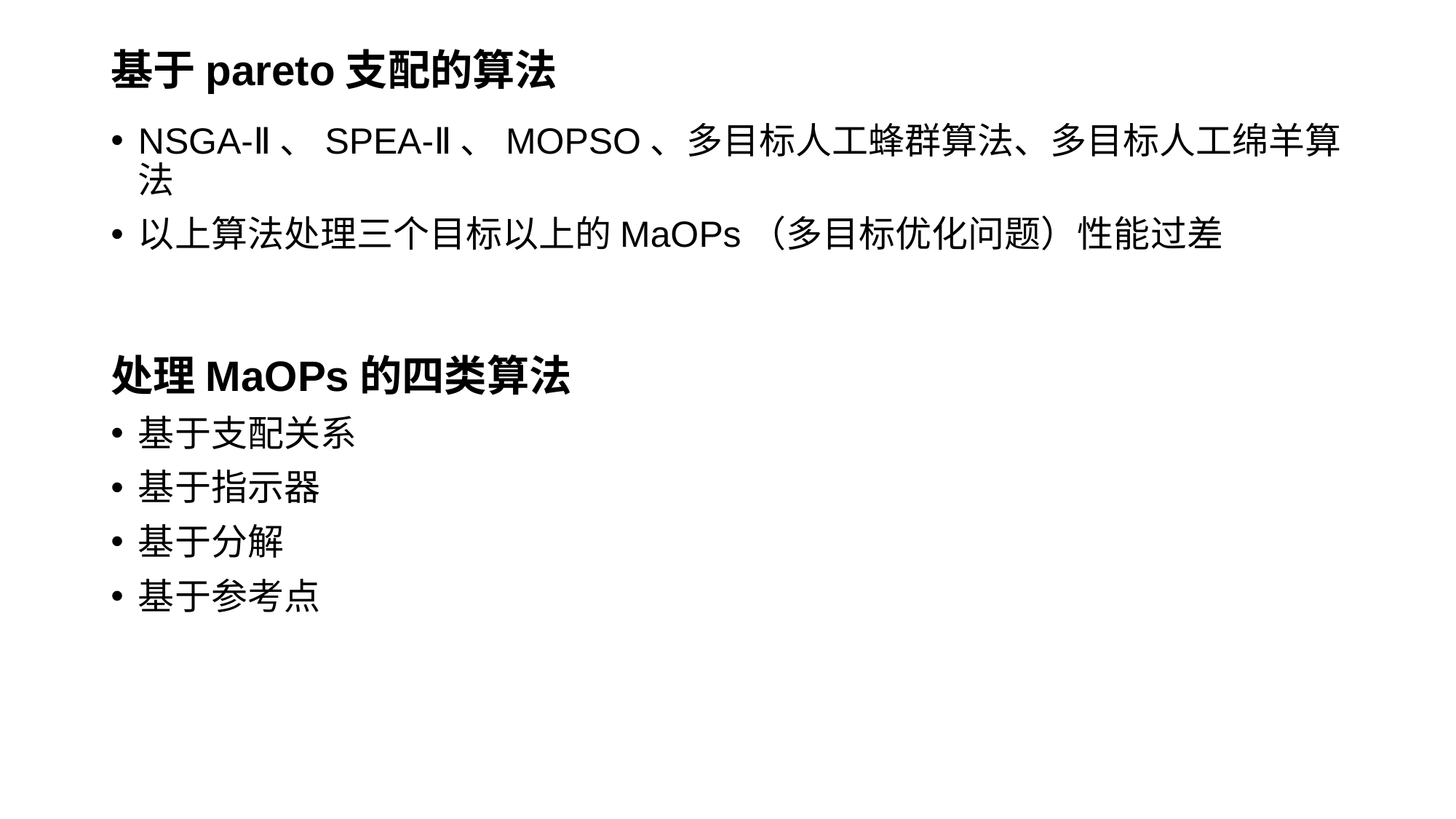

# 基于pareto支配的算法
NSGA-Ⅱ、SPEA-Ⅱ、MOPSO、多目标人工蜂群算法、多目标人工绵羊算法
以上算法处理三个目标以上的MaOPs（多目标优化问题）性能过差
处理MaOPs的四类算法
基于支配关系
基于指示器
基于分解
基于参考点